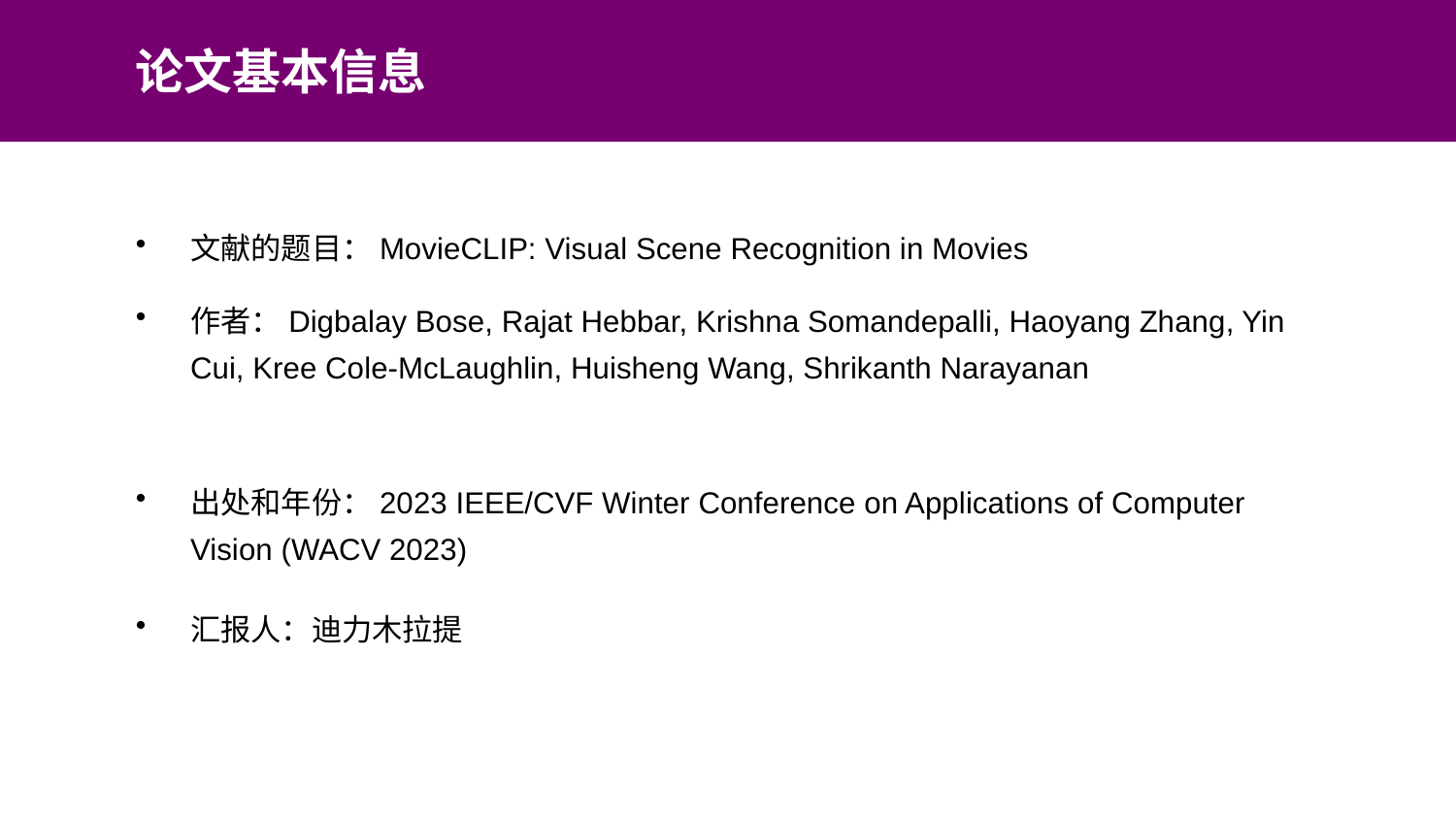

论文基本信息
文献的题目：MovieCLIP: Visual Scene Recognition in Movies
作者：Digbalay Bose, Rajat Hebbar, Krishna Somandepalli, Haoyang Zhang, Yin Cui, Kree Cole-McLaughlin, Huisheng Wang, Shrikanth Narayanan
出处和年份：2023 IEEE/CVF Winter Conference on Applications of Computer Vision (WACV 2023)
汇报人：迪力木拉提